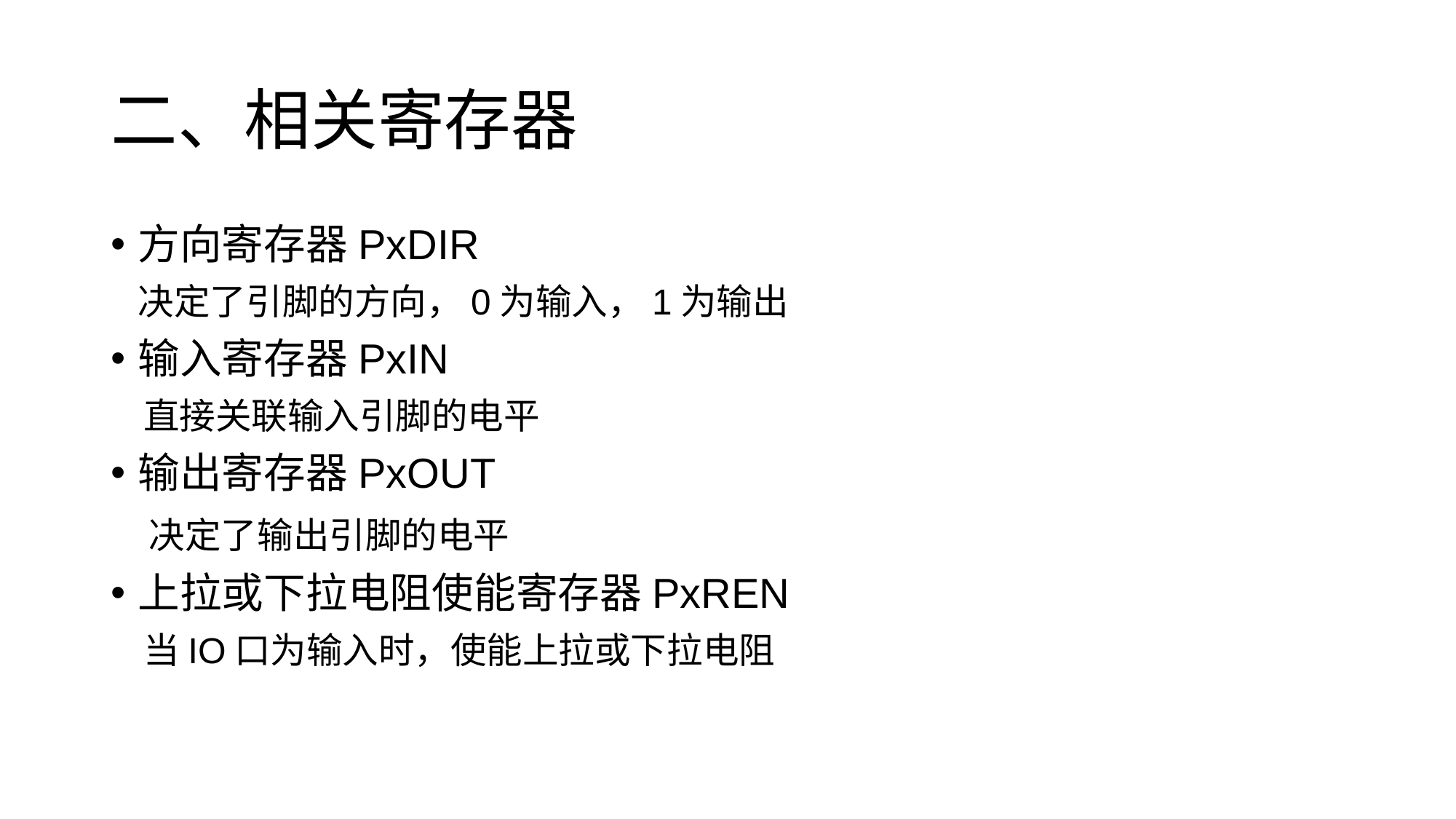

# 二、相关寄存器
方向寄存器PxDIR
   决定了引脚的方向，0为输入，1为输出
输入寄存器PxIN
   直接关联输入引脚的电平
输出寄存器PxOUT
   决定了输出引脚的电平
上拉或下拉电阻使能寄存器PxREN
   当IO口为输入时，使能上拉或下拉电阻